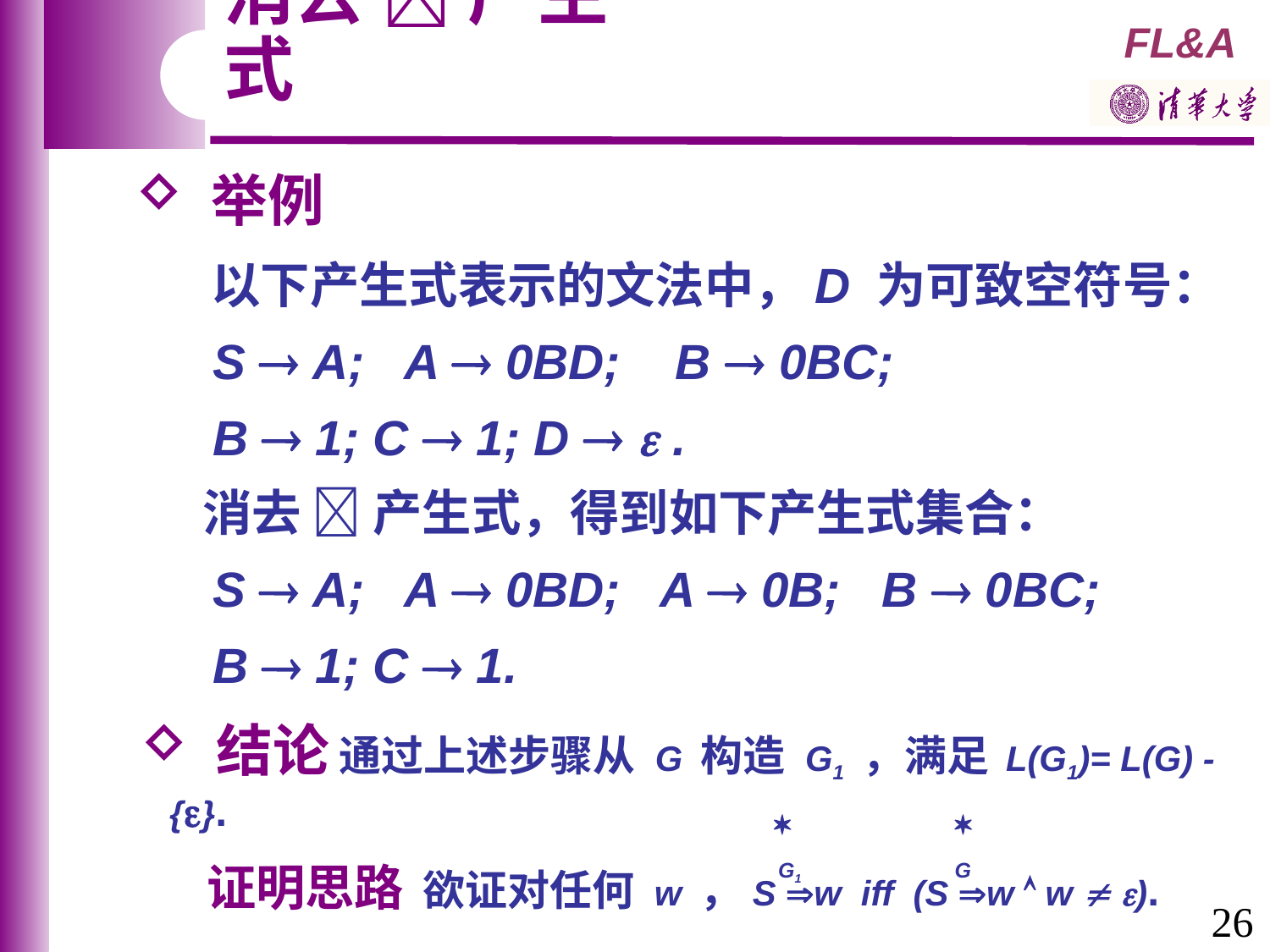

消去 ε 产生式
 举例

       以下产生式表示的文法中，D 为可致空符号：

        S → A;   A → 0BD;    B → 0BC;

        B → 1; C → 1; D → ε .

     消去 ε 产生式，得到如下产生式集合：

        S → A;   A → 0BD;   A → 0B;   B → 0BC;

        B → 1; C → 1.
 结论 通过上述步骤从 G 构造 G1 ，满足 L(G1)= L(G) - {ε}.

      证明思路  欲证对任何 w ，S ⇒w  iff  (S ⇒w ∧ w ≠ ε).
∗
∗
G1
G
26